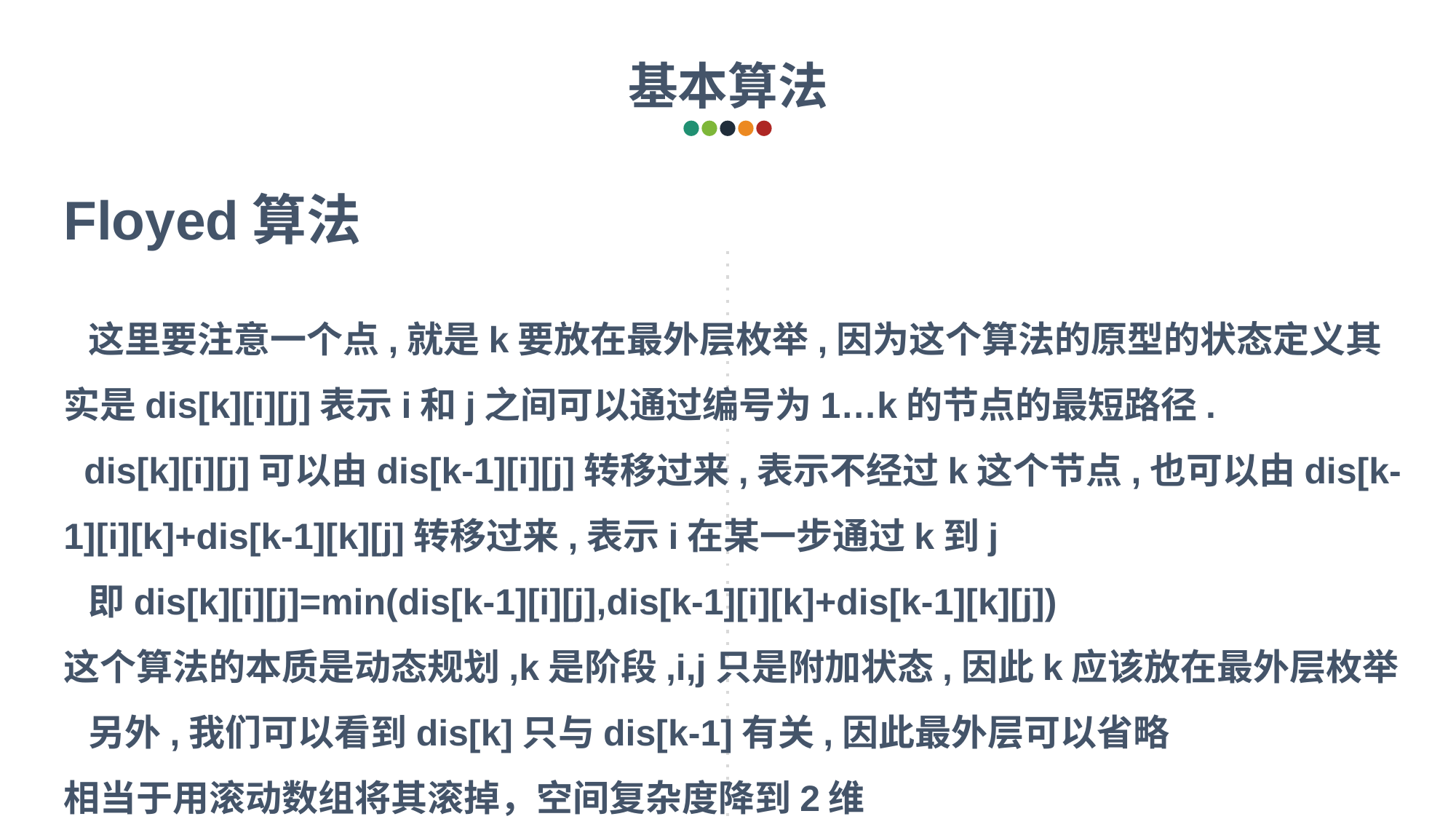

基本算法

Floyed算法

  这里要注意一个点,就是k要放在最外层枚举,因为这个算法的原型的状态定义其实是dis[k][i][j]表示i和j之间可以通过编号为1…k的节点的最短路径.
  dis[k][i][j]可以由dis[k-1][i][j]转移过来,表示不经过k这个节点,也可以由dis[k-1][i][k]+dis[k-1][k][j]转移过来,表示i在某一步通过k到j
  即dis[k][i][j]=min(dis[k-1][i][j],dis[k-1][i][k]+dis[k-1][k][j])
这个算法的本质是动态规划,k是阶段,i,j只是附加状态,因此k应该放在最外层枚举
  另外,我们可以看到dis[k]只与dis[k-1]有关,因此最外层可以省略
相当于用滚动数组将其滚掉，空间复杂度降到2维